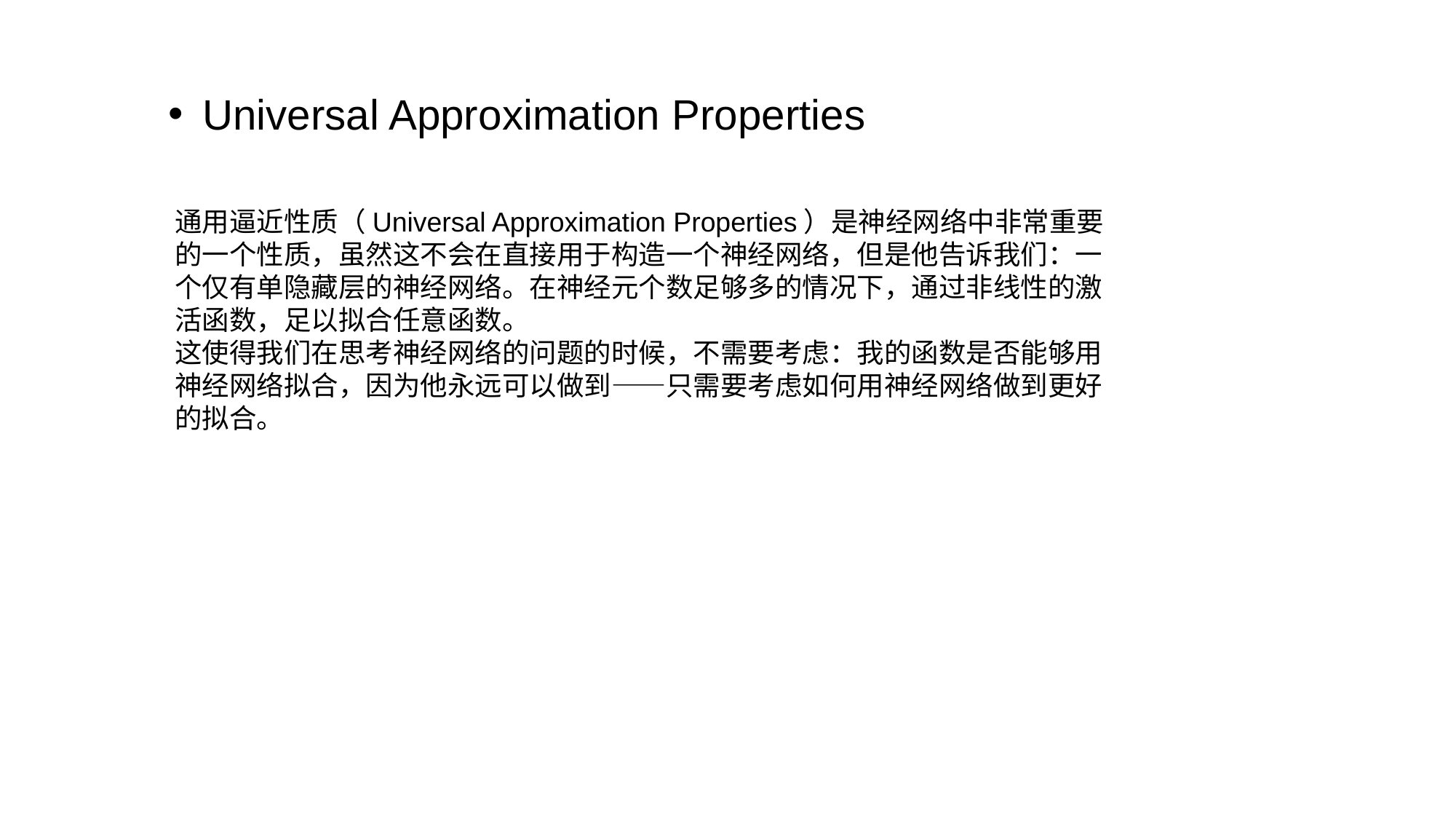

Universal Approximation Properties
通用逼近性质（Universal Approximation Properties）是神经网络中非常重要的一个性质，虽然这不会在直接用于构造一个神经网络，但是他告诉我们：一个仅有单隐藏层的神经网络。在神经元个数足够多的情况下，通过非线性的激活函数，足以拟合任意函数。
这使得我们在思考神经网络的问题的时候，不需要考虑：我的函数是否能够用神经网络拟合，因为他永远可以做到——只需要考虑如何用神经网络做到更好的拟合。